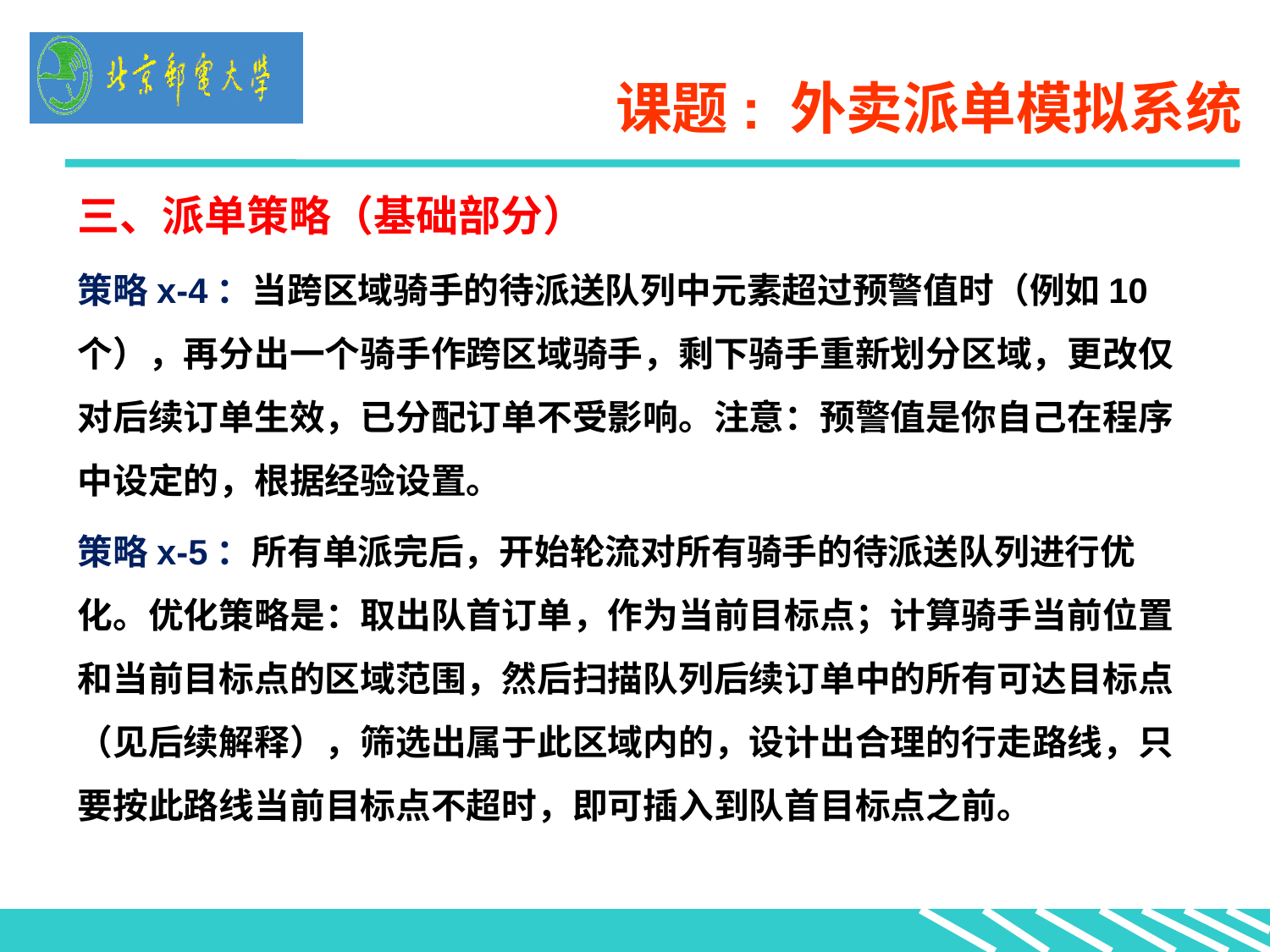

# 课题: 外卖派单模拟系统
三、派单策略（基础部分）
策略x-4：当跨区域骑手的待派送队列中元素超过预警值时（例如10个），再分出一个骑手作跨区域骑手，剩下骑手重新划分区域，更改仅对后续订单生效，已分配订单不受影响。注意：预警值是你自己在程序中设定的，根据经验设置。
策略x-5：所有单派完后，开始轮流对所有骑手的待派送队列进行优化。优化策略是：取出队首订单，作为当前目标点；计算骑手当前位置和当前目标点的区域范围，然后扫描队列后续订单中的所有可达目标点（见后续解释），筛选出属于此区域内的，设计出合理的行走路线，只要按此路线当前目标点不超时，即可插入到队首目标点之前。

9